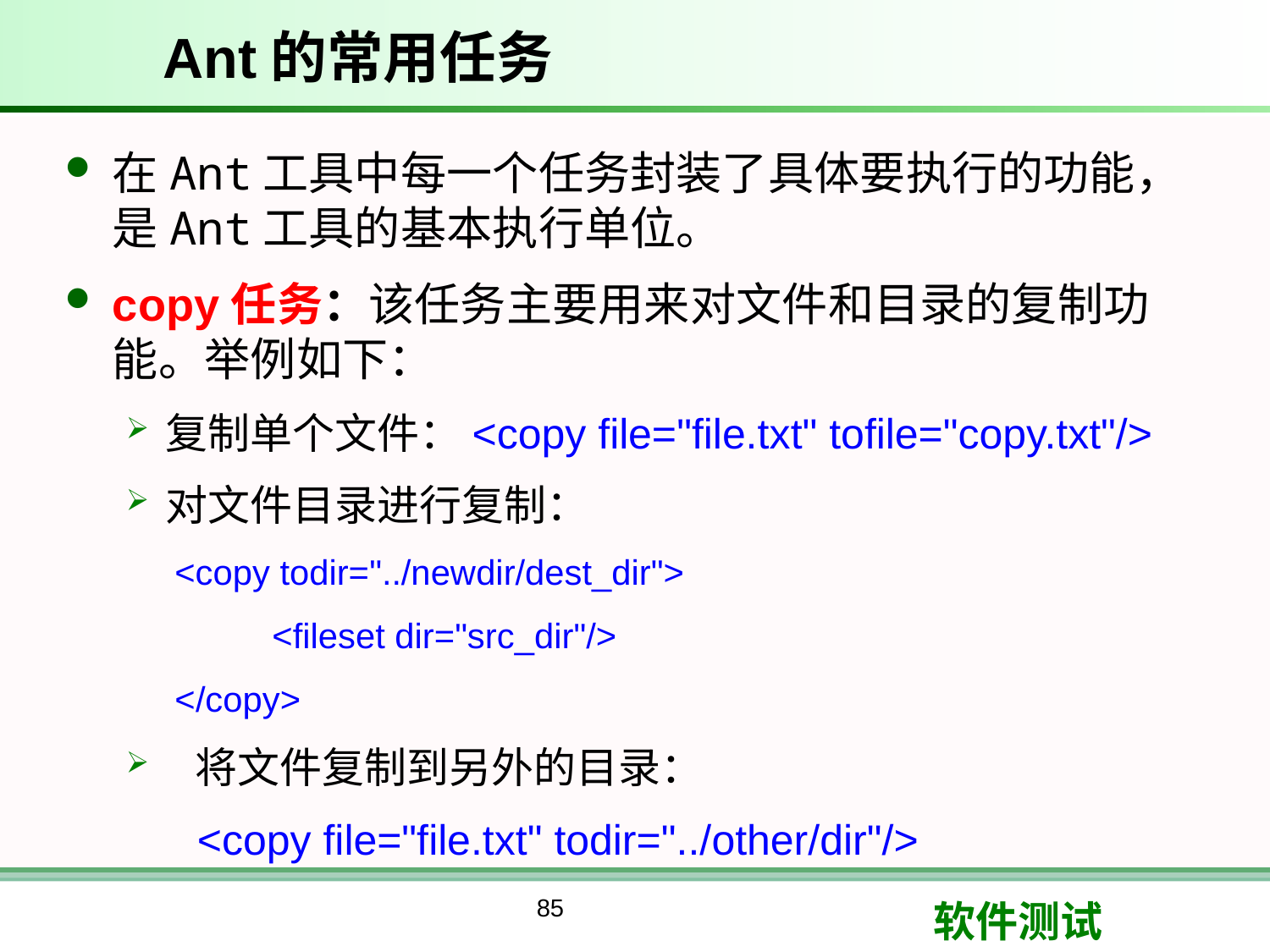

# Ant的常用任务
在Ant工具中每一个任务封装了具体要执行的功能，是Ant工具的基本执行单位。
copy任务：该任务主要用来对文件和目录的复制功能。举例如下：
复制单个文件：<copy file="file.txt" tofile="copy.txt"/>
对文件目录进行复制：
     <copy todir="../newdir/dest_dir">
               <fileset dir="src_dir"/>
     </copy>
  将文件复制到另外的目录：
      <copy file="file.txt" todir="../other/dir"/>

85